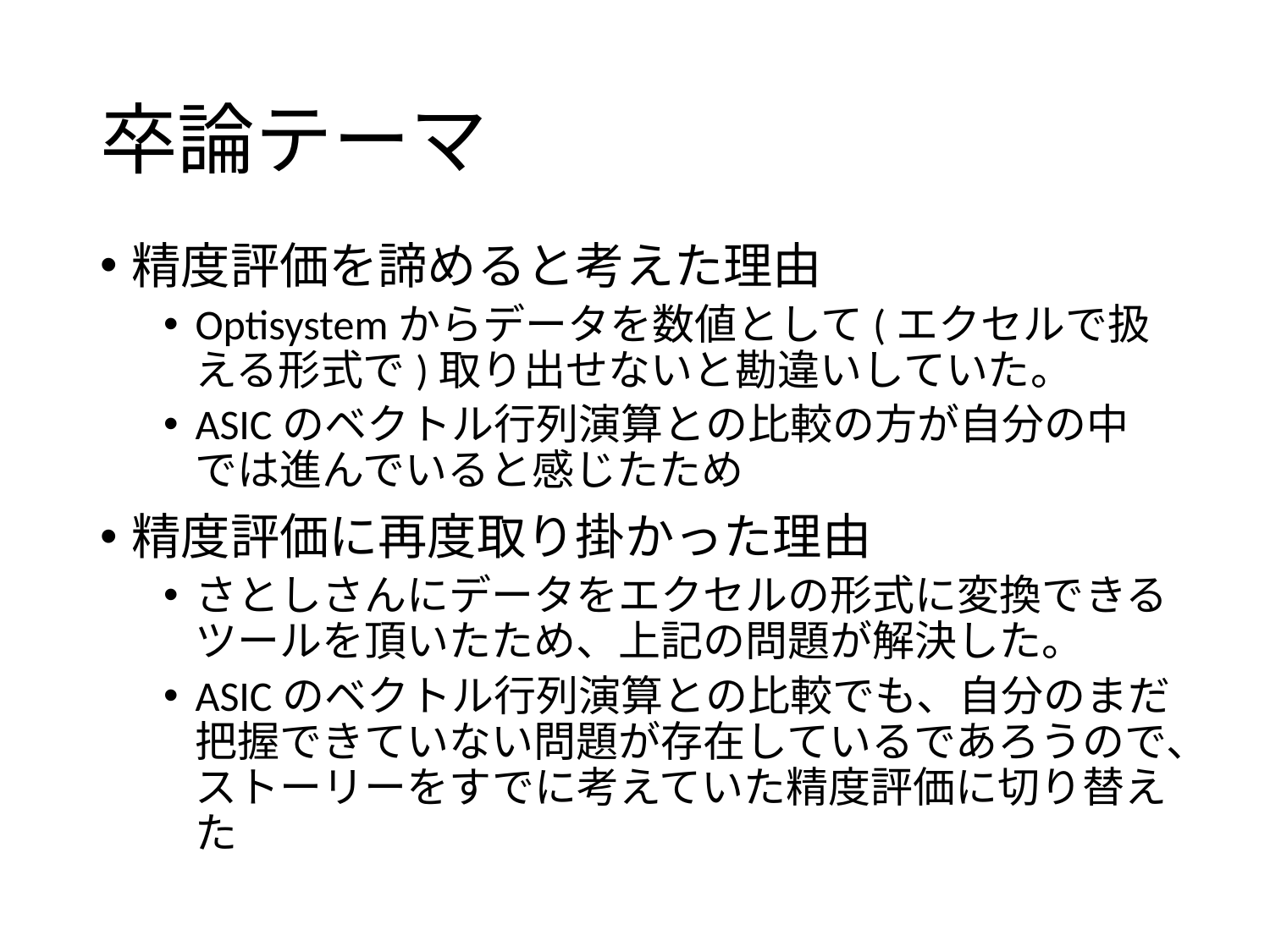

# 卒論テーマ
精度評価を諦めると考えた理由
Optisystemからデータを数値として(エクセルで扱える形式で)取り出せないと勘違いしていた。
ASICのベクトル行列演算との比較の方が自分の中では進んでいると感じたため
精度評価に再度取り掛かった理由
さとしさんにデータをエクセルの形式に変換できるツールを頂いたため、上記の問題が解決した。
ASICのベクトル行列演算との比較でも、自分のまだ把握できていない問題が存在しているであろうので、ストーリーをすでに考えていた精度評価に切り替えた